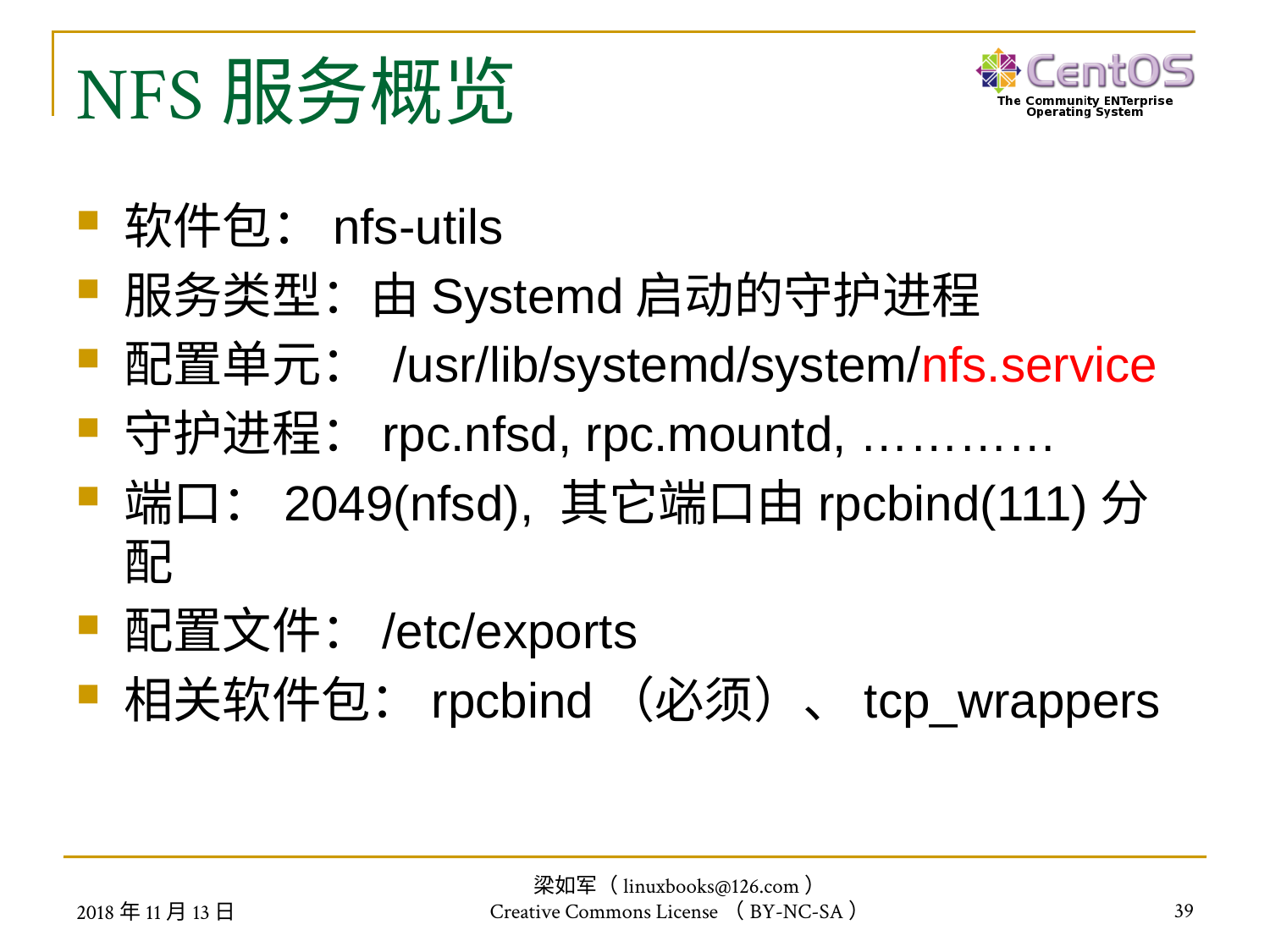

# NFS服务概览
软件包：nfs-utils
服务类型：由Systemd启动的守护进程
配置单元： /usr/lib/systemd/system/nfs.service
守护进程：rpc.nfsd, rpc.mountd, …………
端口：2049(nfsd), 其它端口由rpcbind(111)分配
配置文件：/etc/exports
相关软件包：rpcbind（必须）、tcp_wrappers
梁如军（linuxbooks@126.com）
Creative Commons License（BY-NC-SA）
2018年11月13日
39